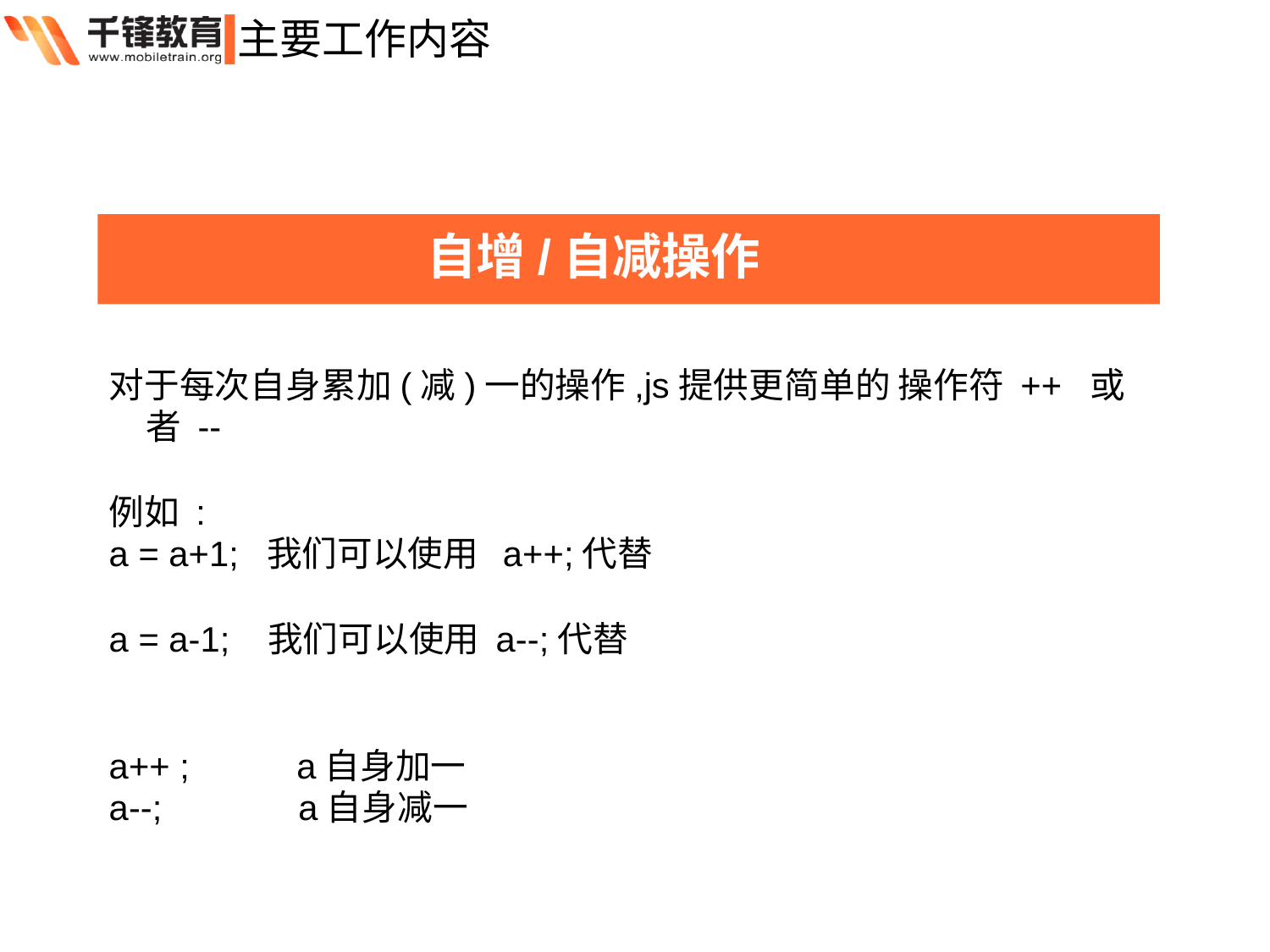

主要工作内容

自增/自减操作
对于每次自身累加(减)一的操作,js提供更简单的 操作符 ++  或者 --

例如 :
a = a+1;  我们可以使用  a++;代替

a = a-1;   我们可以使用 a--;代替

a++ ;           a自身加一
a--;              a自身减一